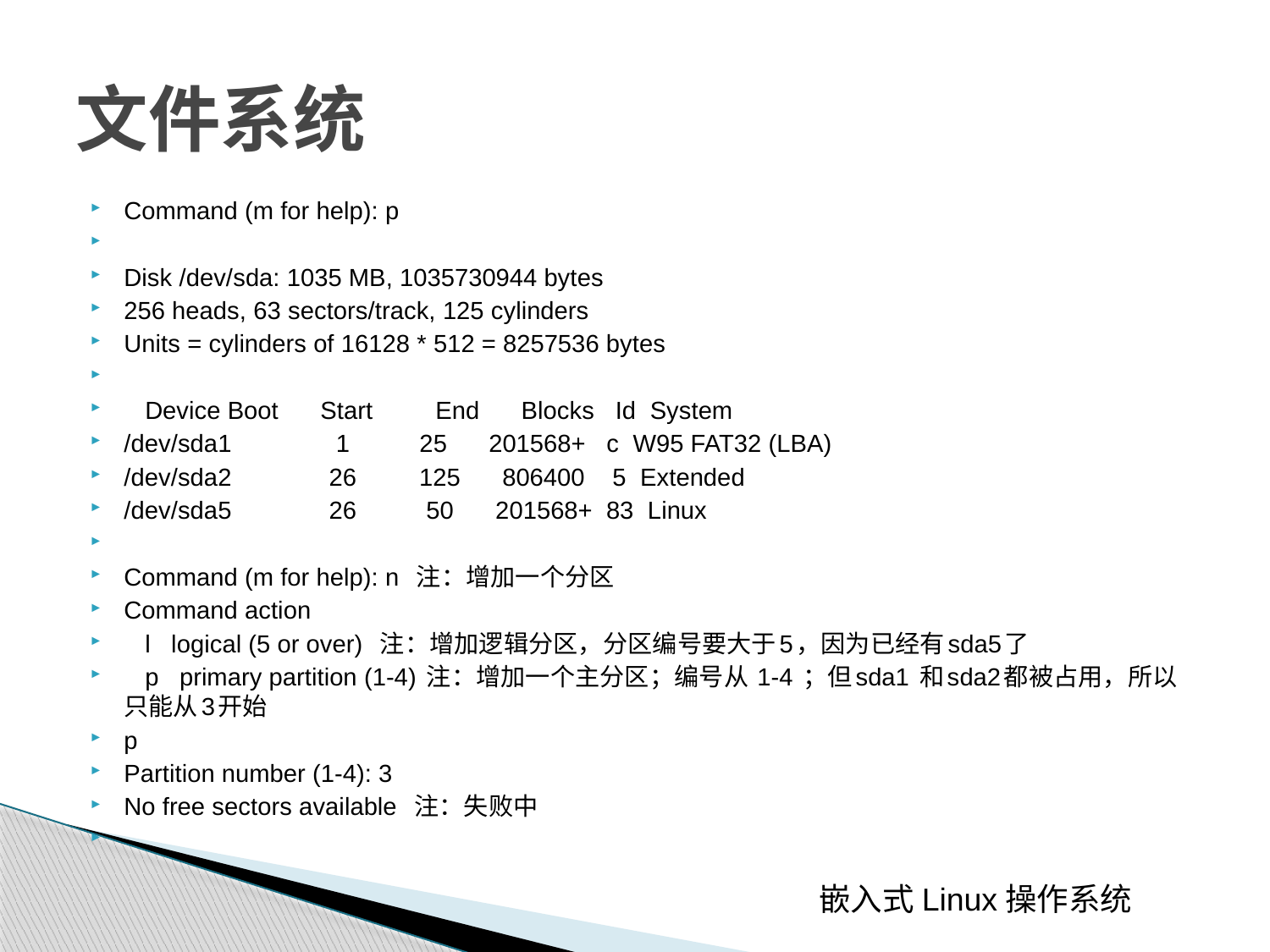

# 文件系统
Command (m for help): p

Disk /dev/sda: 1035 MB, 1035730944 bytes
256 heads, 63 sectors/track, 125 cylinders
Units = cylinders of 16128 * 512 = 8257536 bytes

   Device Boot      Start         End      Blocks   Id  System
/dev/sda1               1          25      201568+   c  W95 FAT32 (LBA)
/dev/sda2              26         125      806400    5  Extended
/dev/sda5              26          50      201568+  83  Linux

Command (m for help): n  注：增加一个分区
Command action
   l   logical (5 or over)  注：增加逻辑分区，分区编号要大于5，因为已经有sda5了
   p   primary partition (1-4) 注：增加一个主分区；编号从 1-4 ；但sda1 和sda2都被占用，所以只能从3开始
p
Partition number (1-4): 3
No free sectors available  注：失败中

         嵌入式Linux操作系统